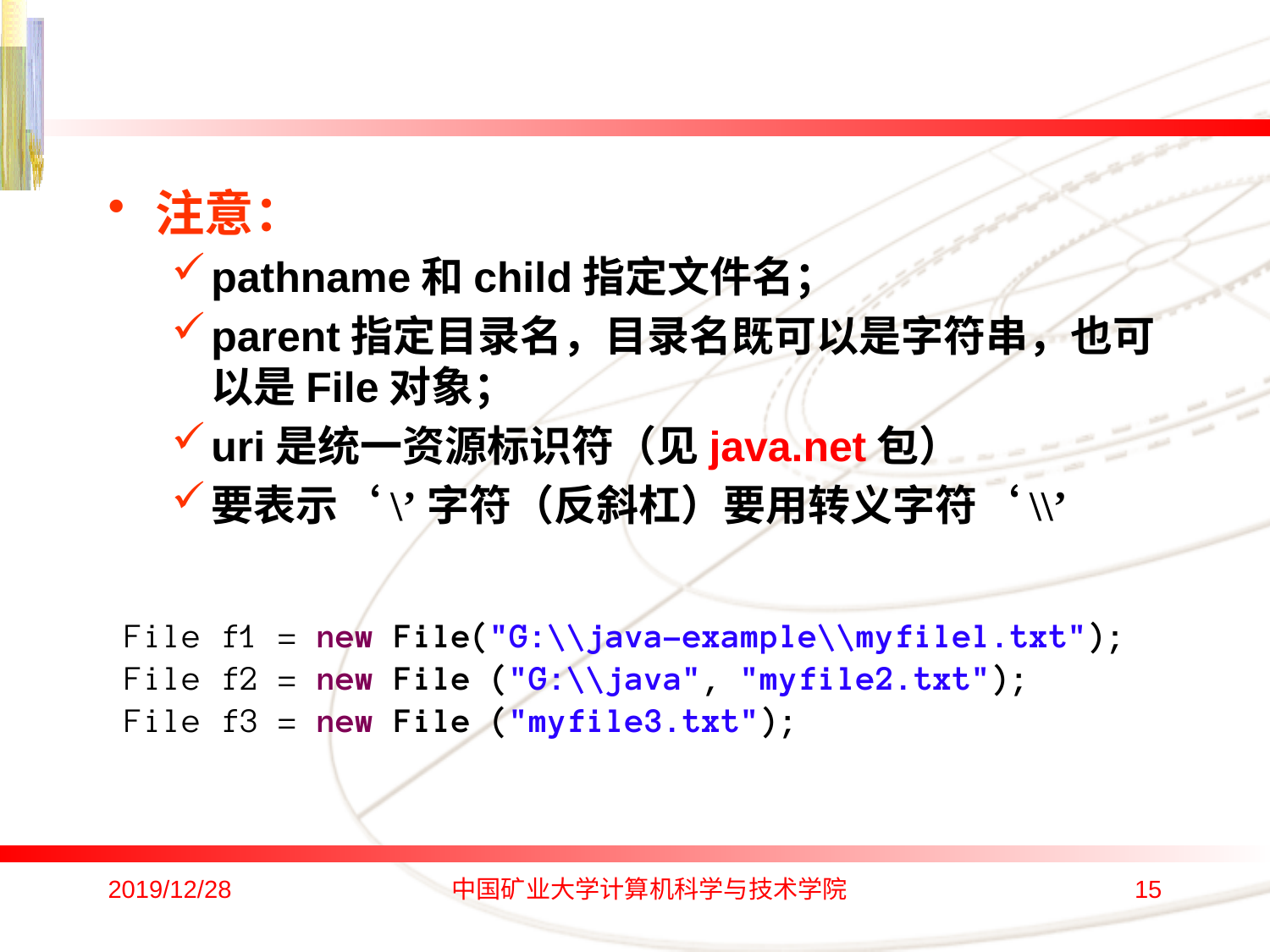

#
注意：
pathname和child指定文件名；
parent指定目录名，目录名既可以是字符串，也可以是File对象；
uri是统一资源标识符（见java.net包）
要表示‘\’字符（反斜杠）要用转义字符‘\\’

File f1 = new File("G:\\java-example\\myfilel.txt");
File f2 = new File ("G:\\java", "myfile2.txt");
File f3 = new File ("myfile3.txt");
2019/12/28
中国矿业大学计算机科学与技术学院
15